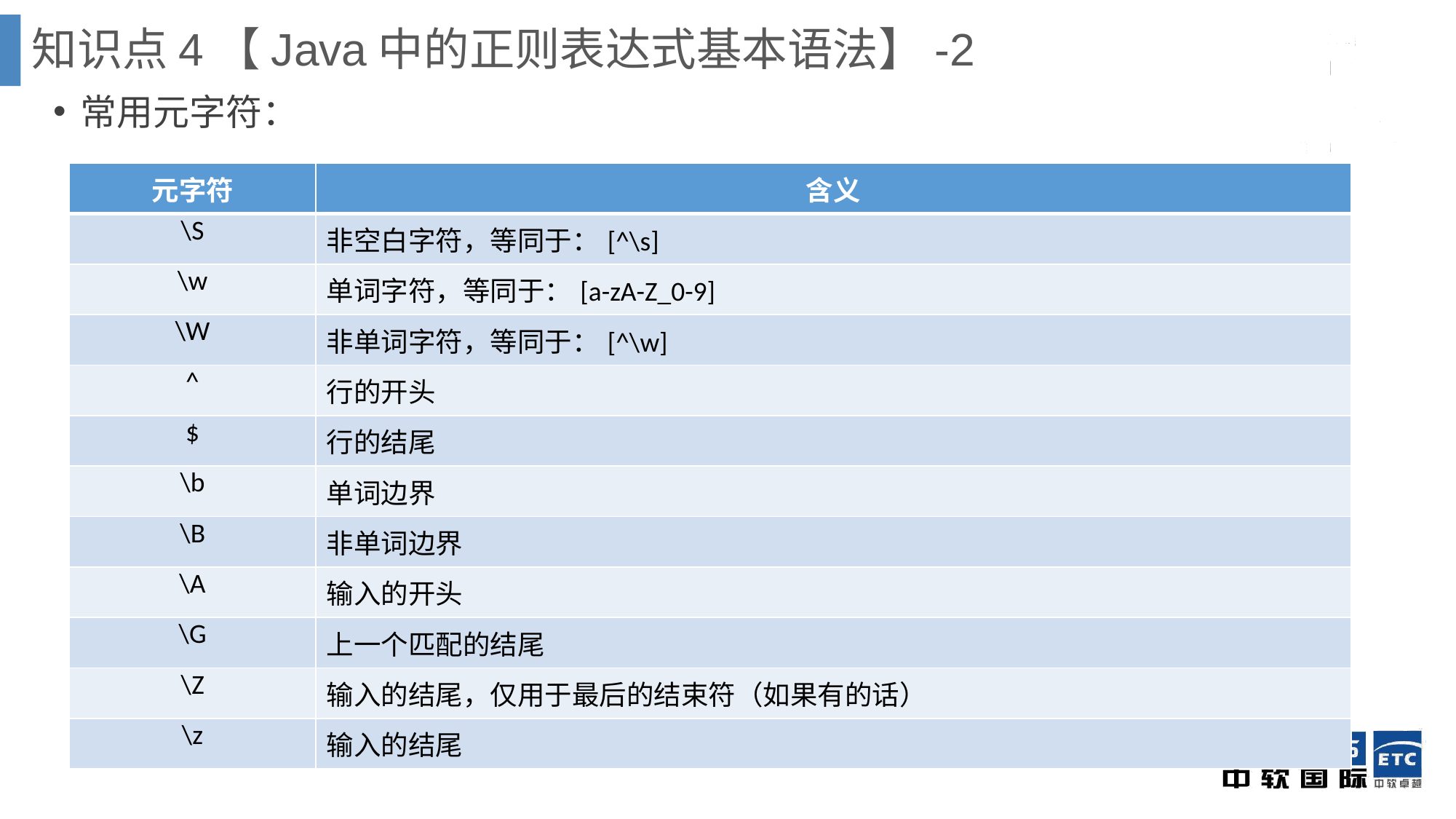

知识点4【Java中的正则表达式基本语法】-2
常用元字符：
| 元字符 | 含义 |
| --- | --- |
| \S | 非空白字符，等同于：[^\s] |
| \w | 单词字符，等同于：[a-zA-Z\_0-9] |
| \W | 非单词字符，等同于：[^\w] |
| ^ | 行的开头 |
| $ | 行的结尾 |
| \b | 单词边界 |
| \B | 非单词边界 |
| \A | 输入的开头 |
| \G | 上一个匹配的结尾 |
| \Z | 输入的结尾，仅用于最后的结束符（如果有的话） |
| \z | 输入的结尾 |